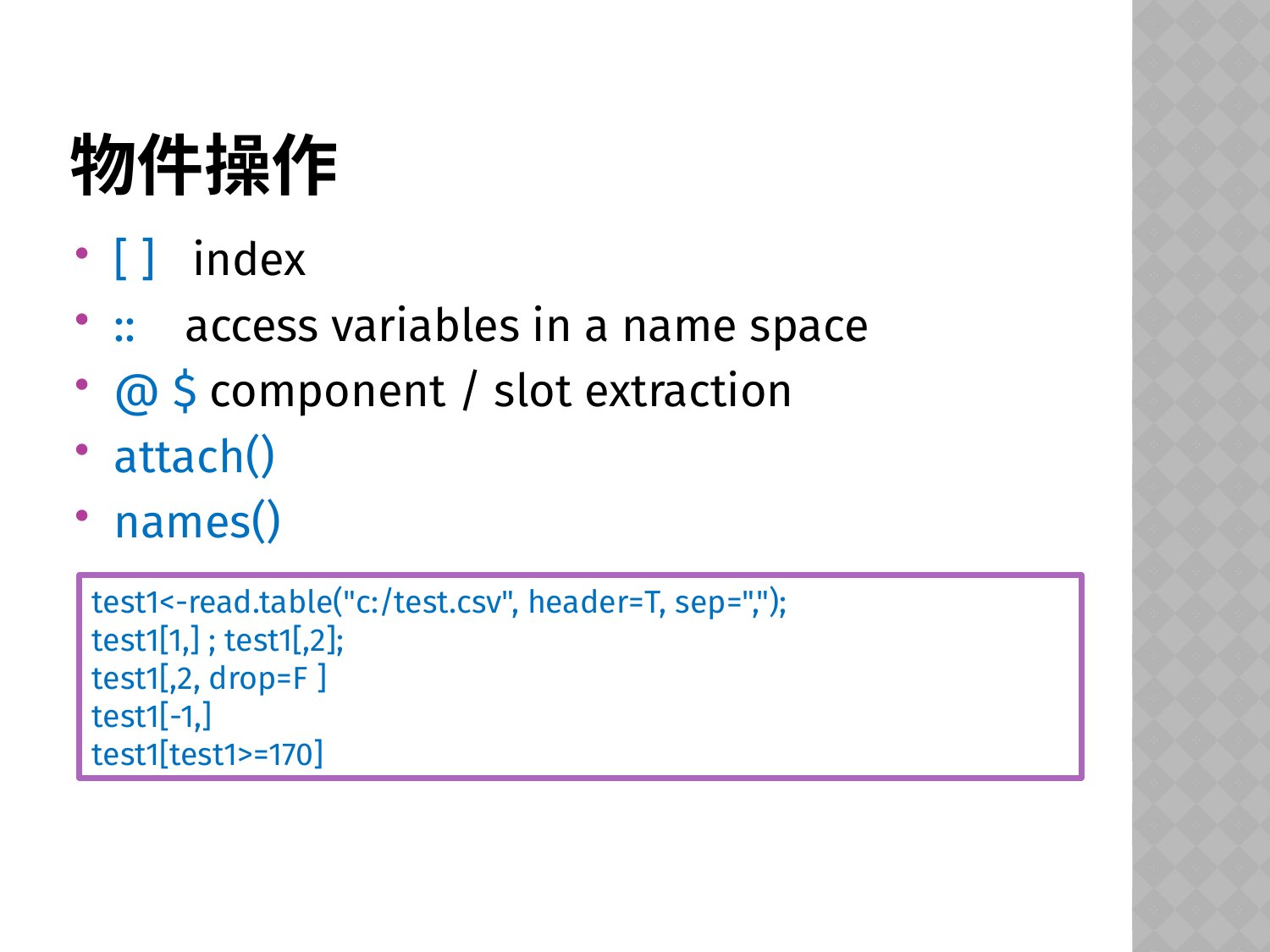

# 物件操作
[ ]   index
::    access variables in a name space
@ $ component / slot extraction
attach()
names()

test1<-read.table("c:/test.csv", header=T, sep=",");
test1[1,] ; test1[,2];
test1[,2, drop=F ]
test1[-1,]
test1[test1>=170]